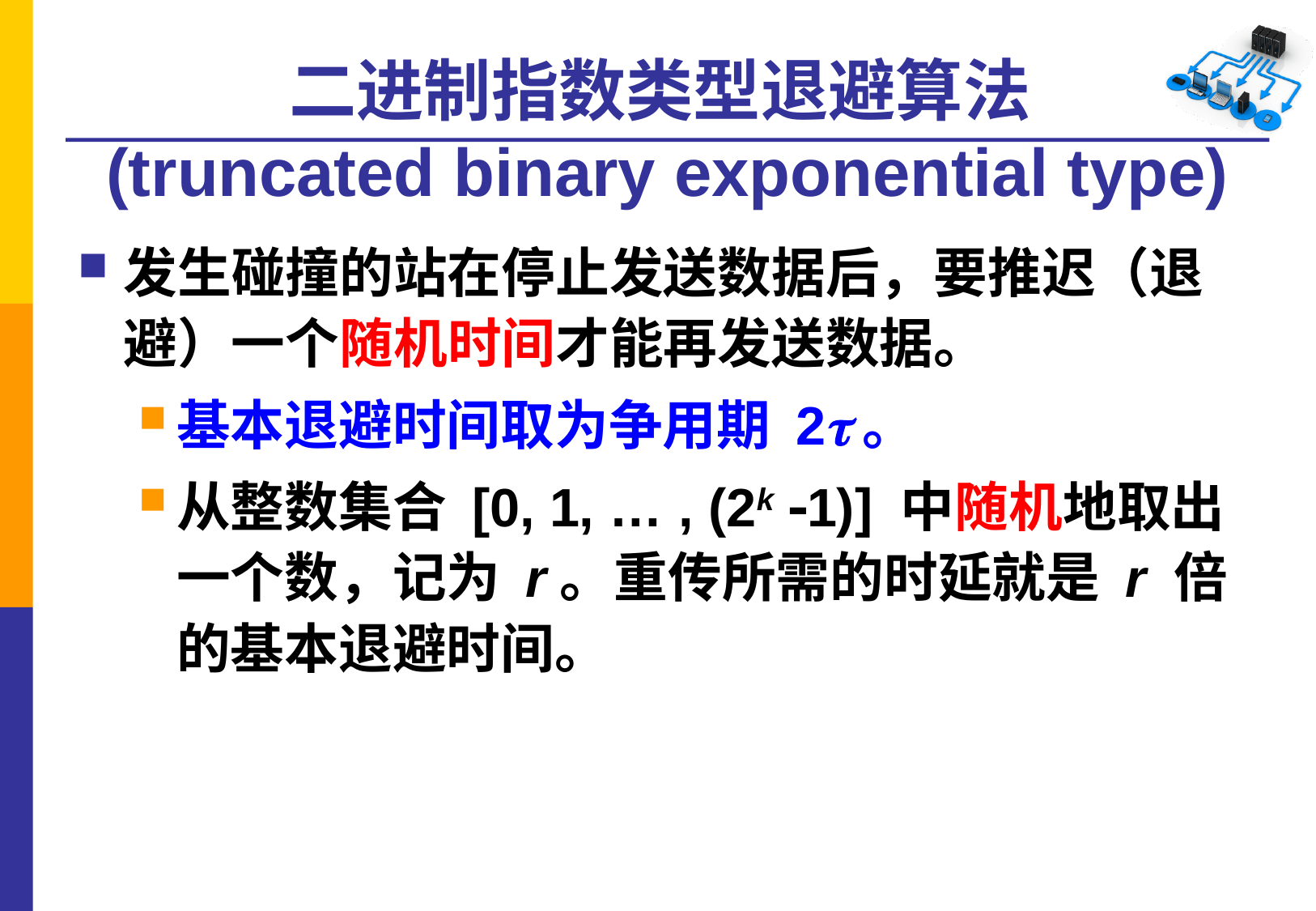

# 二进制指数类型退避算法 (truncated binary exponential type)
发生碰撞的站在停止发送数据后，要推迟（退避）一个随机时间才能再发送数据。
基本退避时间取为争用期 2τ。
从整数集合 [0, 1, … , (2k −1)] 中随机地取出一个数，记为 r。重传所需的时延就是 r 倍的基本退避时间。